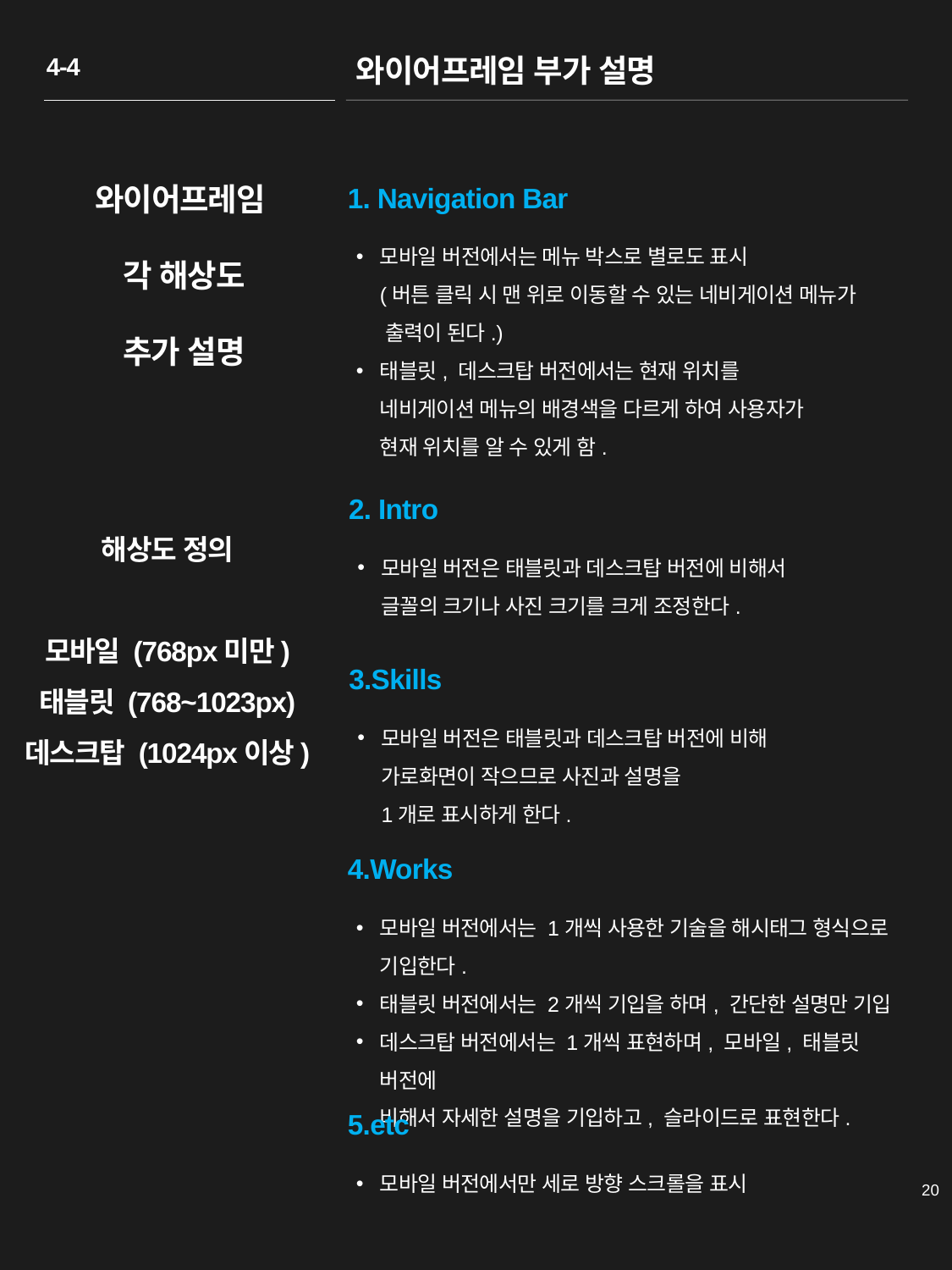

4-4
와이어프레임 부가 설명
# 와이어프레임 각 해상도 추가 설명
1. Navigation Bar
모바일 버전에서는 메뉴 박스로 별로도 표시
(버튼 클릭 시 맨 위로 이동할 수 있는 네비게이션 메뉴가
 출력이 된다.)
태블릿, 데스크탑 버전에서는 현재 위치를
네비게이션 메뉴의 배경색을 다르게 하여 사용자가
현재 위치를 알 수 있게 함.
2. Intro
해상도 정의

모바일 (768px미만)
태블릿 (768~1023px)
데스크탑 (1024px이상)

모바일 버전은 태블릿과 데스크탑 버전에 비해서
글꼴의 크기나 사진 크기를 크게 조정한다.

3.Skills
모바일 버전은 태블릿과 데스크탑 버전에 비해
가로화면이 작으므로 사진과 설명을
1개로 표시하게 한다.
4.Works
모바일 버전에서는 1개씩 사용한 기술을 해시태그 형식으로
기입한다.
태블릿 버전에서는 2개씩 기입을 하며, 간단한 설명만 기입
데스크탑 버전에서는 1개씩 표현하며, 모바일, 태블릿 버전에
비해서 자세한 설명을 기입하고, 슬라이드로 표현한다.
5.etc
모바일 버전에서만 세로 방향 스크롤을 표시

20